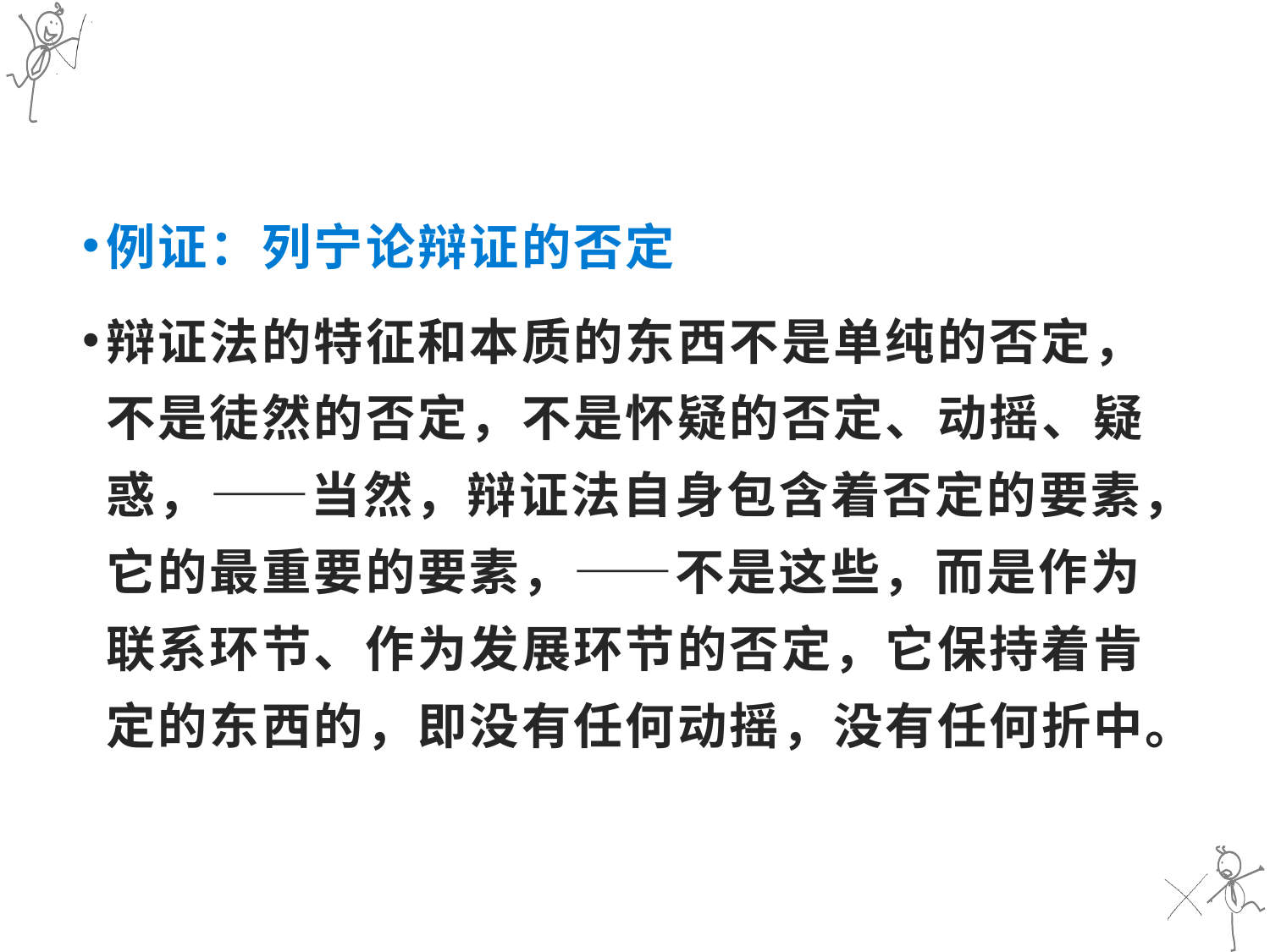

例证：列宁论辩证的否定
辩证法的特征和本质的东西不是单纯的否定，不是徒然的否定，不是怀疑的否定、动摇、疑惑，——当然，辩证法自身包含着否定的要素，它的最重要的要素，——不是这些，而是作为联系环节、作为发展环节的否定，它保持着肯定的东西的，即没有任何动摇，没有任何折中。